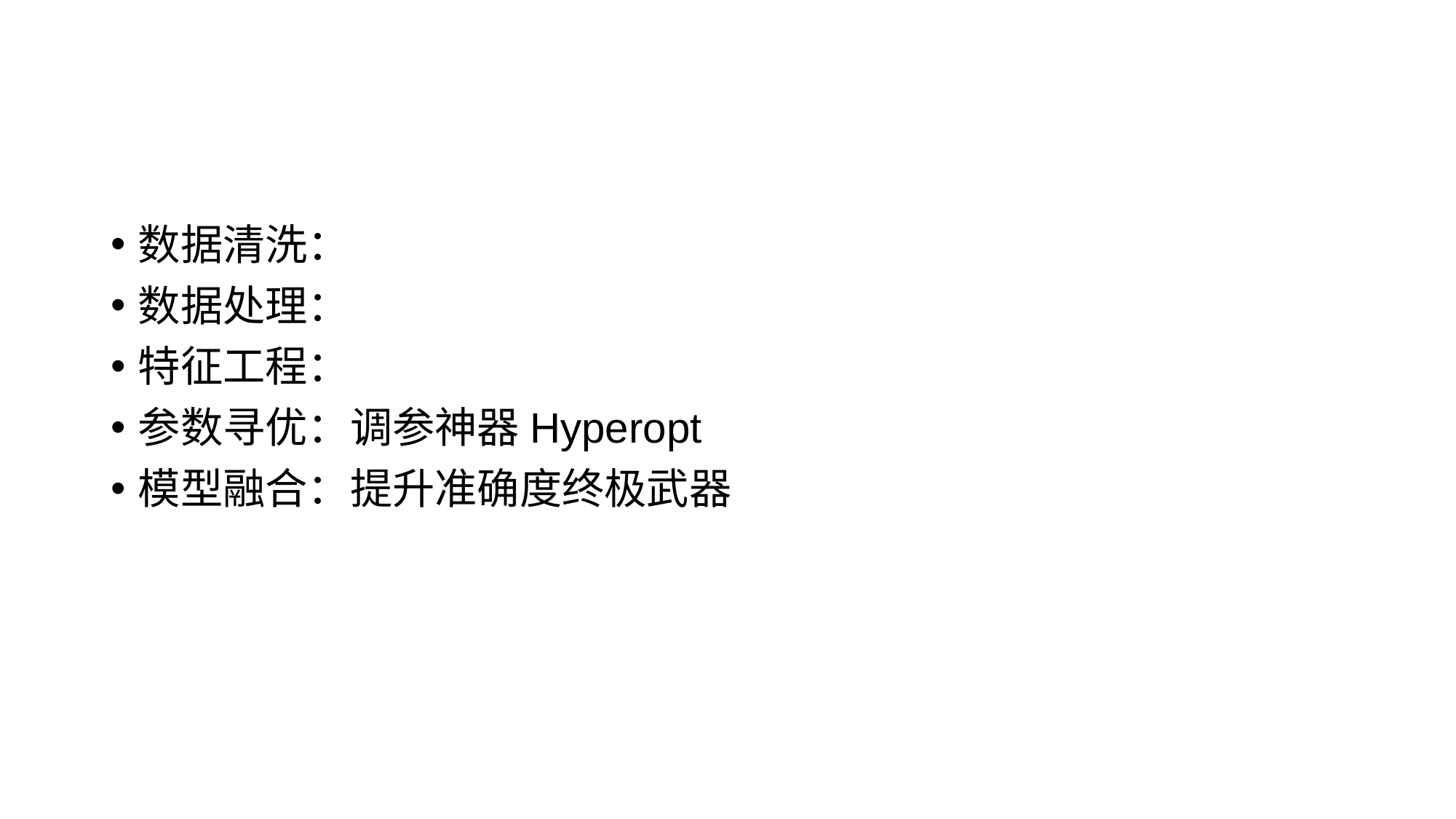

#
数据清洗：
数据处理：
特征工程：
参数寻优：调参神器Hyperopt
模型融合：提升准确度终极武器